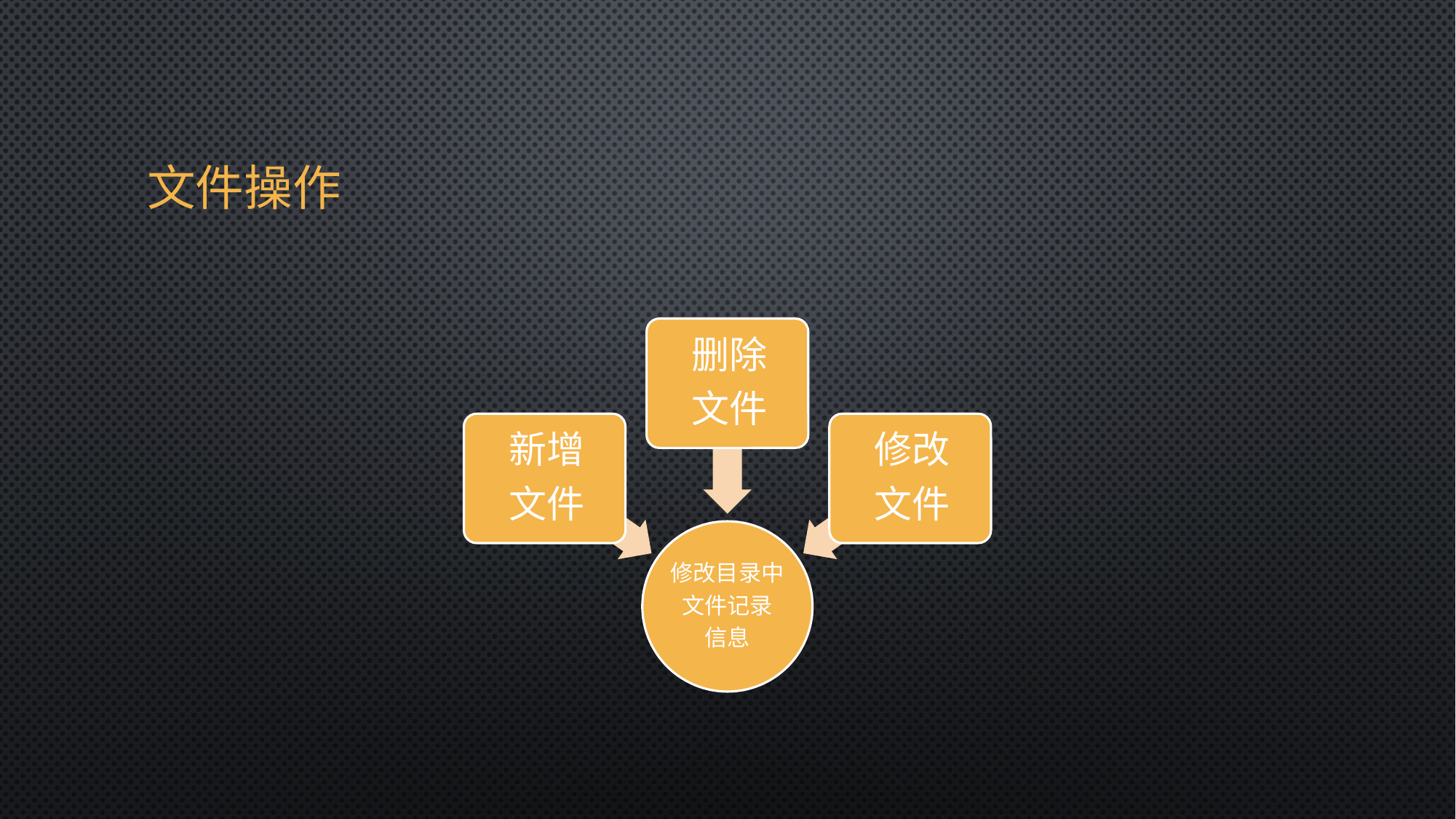

# 文件操作
修改目录中
文件记录
信息
新增
文件
删除
文件
修改
文件